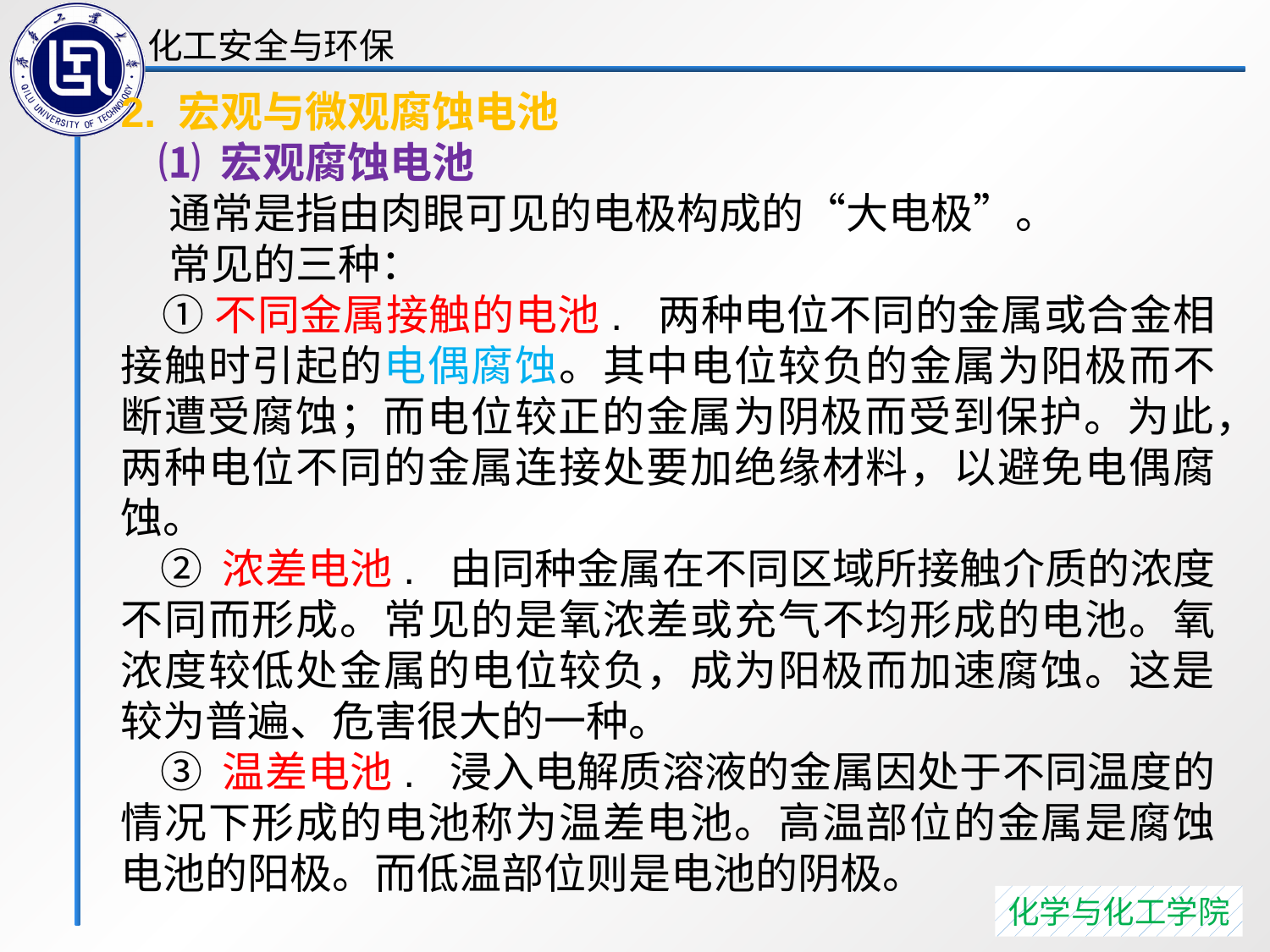

2. 宏观与微观腐蚀电池
    ⑴ 宏观腐蚀电池
    通常是指由肉眼可见的电极构成的“大电极”。
    常见的三种：
    ①不同金属接触的电池.  两种电位不同的金属或合金相接触时引起的电偶腐蚀。其中电位较负的金属为阳极而不断遭受腐蚀；而电位较正的金属为阴极而受到保护。为此，两种电位不同的金属连接处要加绝缘材料，以避免电偶腐蚀。
    ② 浓差电池.  由同种金属在不同区域所接触介质的浓度不同而形成。常见的是氧浓差或充气不均形成的电池。氧浓度较低处金属的电位较负，成为阳极而加速腐蚀。这是较为普遍、危害很大的一种。
    ③ 温差电池.  浸入电解质溶液的金属因处于不同温度的情况下形成的电池称为温差电池。高温部位的金属是腐蚀电池的阳极。而低温部位则是电池的阴极。